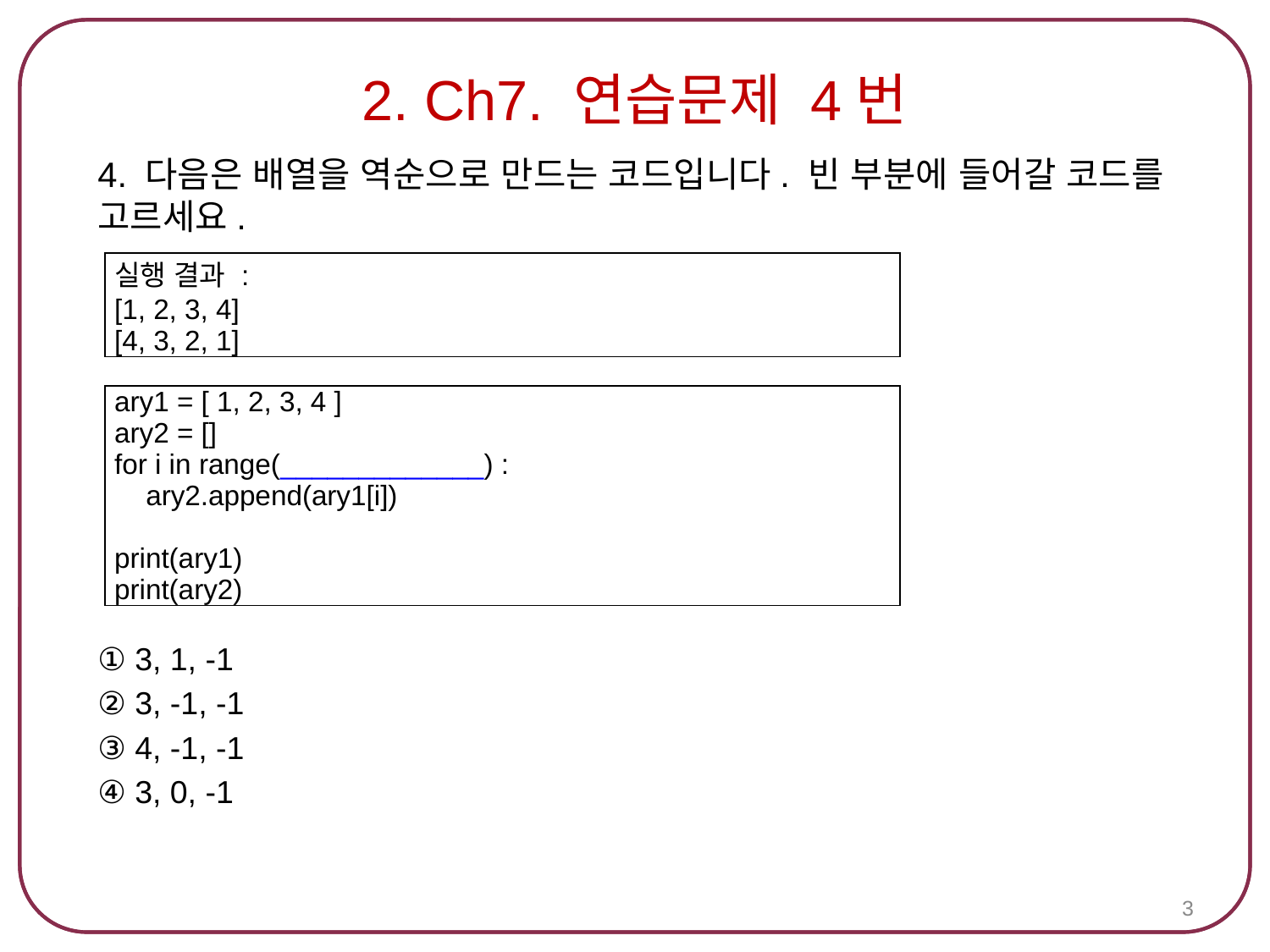

# 2. Ch7. 연습문제 4번
4. 다음은 배열을 역순으로 만드는 코드입니다. 빈 부분에 들어갈 코드를 고르세요.

① 3, 1, -1
② 3, -1, -1
③ 4, -1, -1
④ 3, 0, -1

| 실행 결과 : [1, 2, 3, 4] [4, 3, 2, 1] |
| --- |

| ary1 = [ 1, 2, 3, 4 ] ary2 = [] for i in range(\_\_\_\_\_\_\_\_\_\_\_\_\_) : ary2.append(ary1[i]) print(ary1) print(ary2) |
| --- |
3